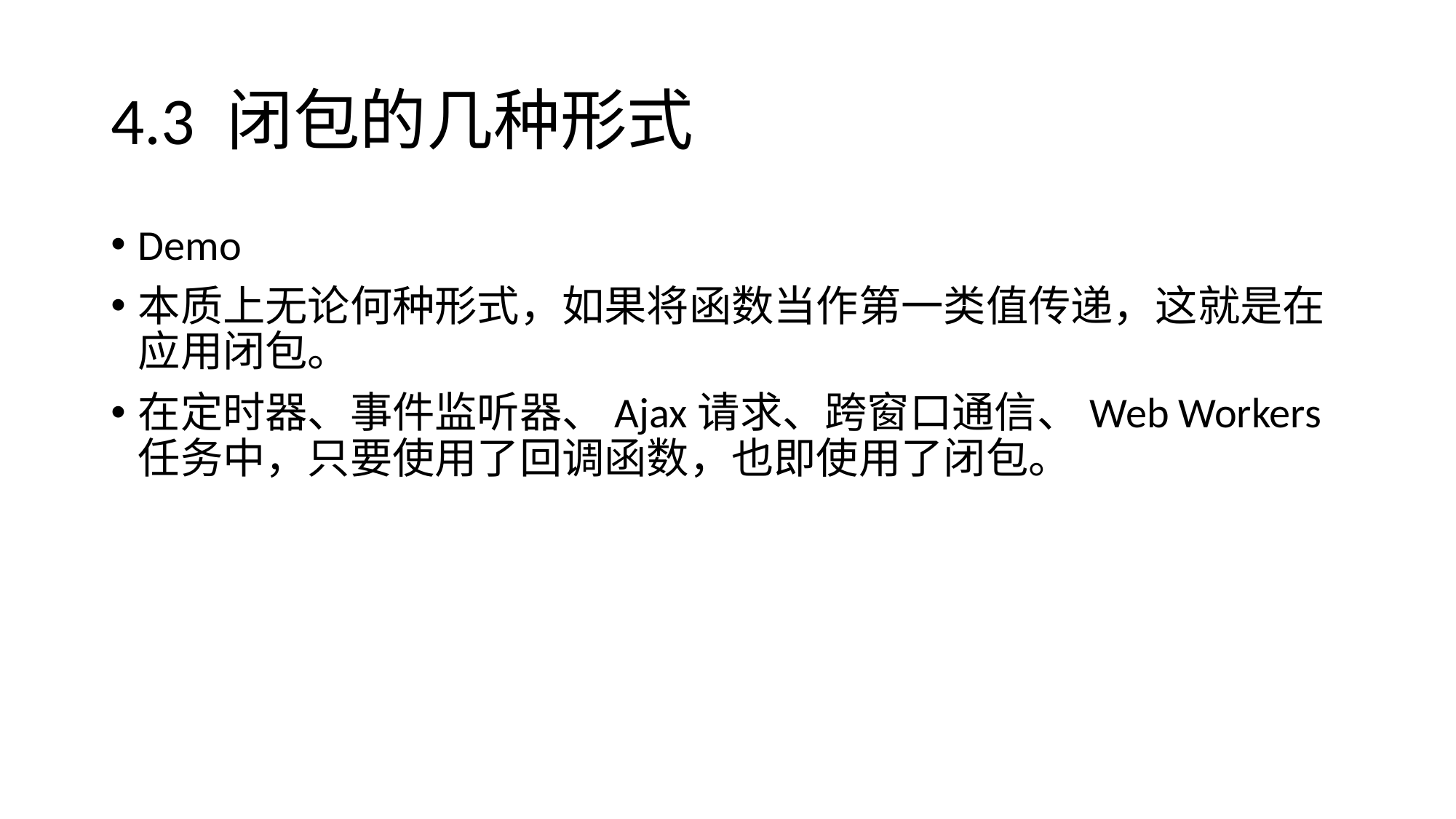

# 4.3 闭包的几种形式
Demo
本质上无论何种形式，如果将函数当作第一类值传递，这就是在应用闭包。
在定时器、事件监听器、Ajax请求、跨窗口通信、Web Workers任务中，只要使用了回调函数，也即使用了闭包。